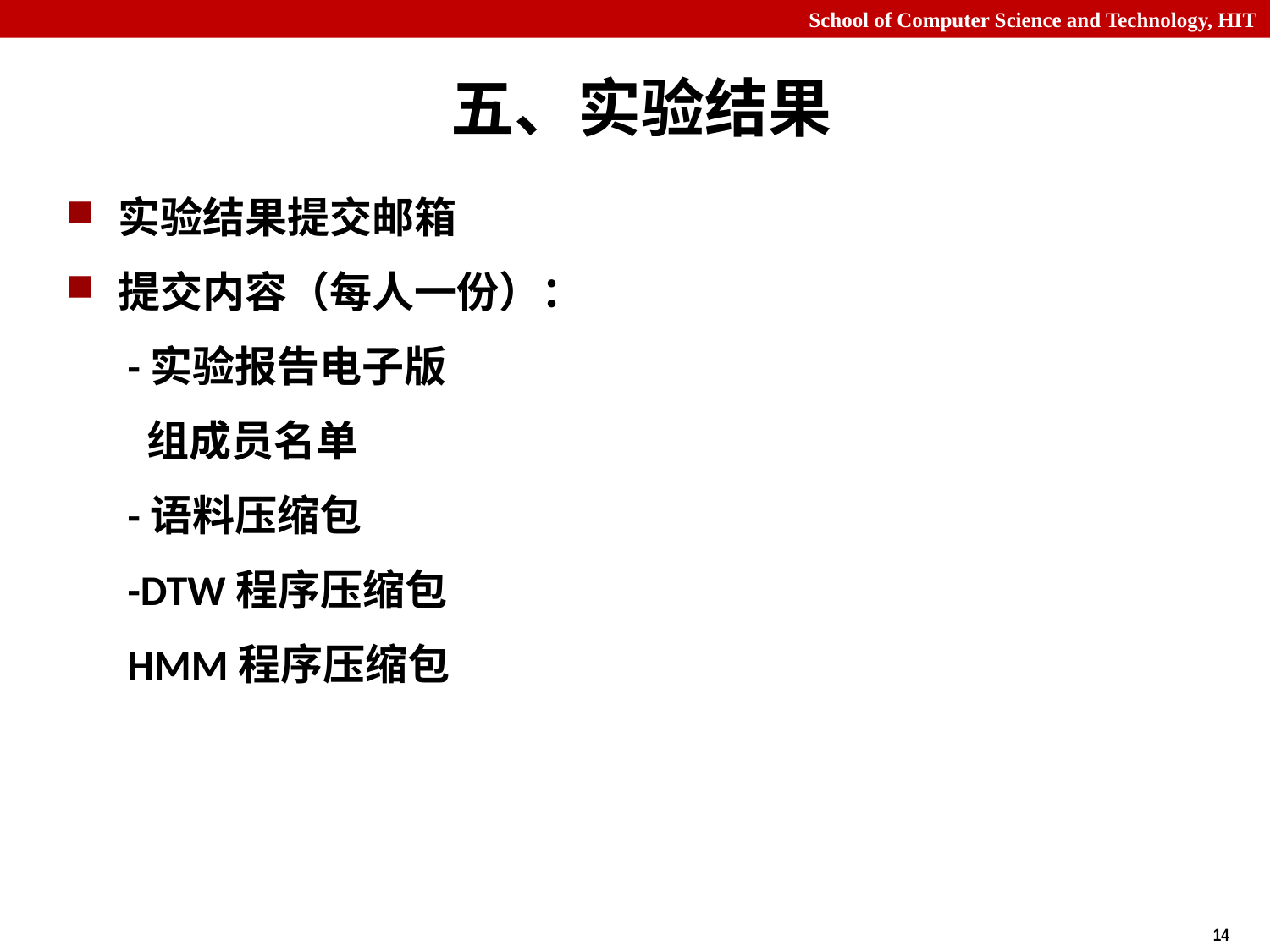

# 五、实验结果
实验结果提交邮箱
提交内容（每人一份）：
      -实验报告电子版
       组成员名单
      -语料压缩包
      -DTW程序压缩包
      HMM程序压缩包